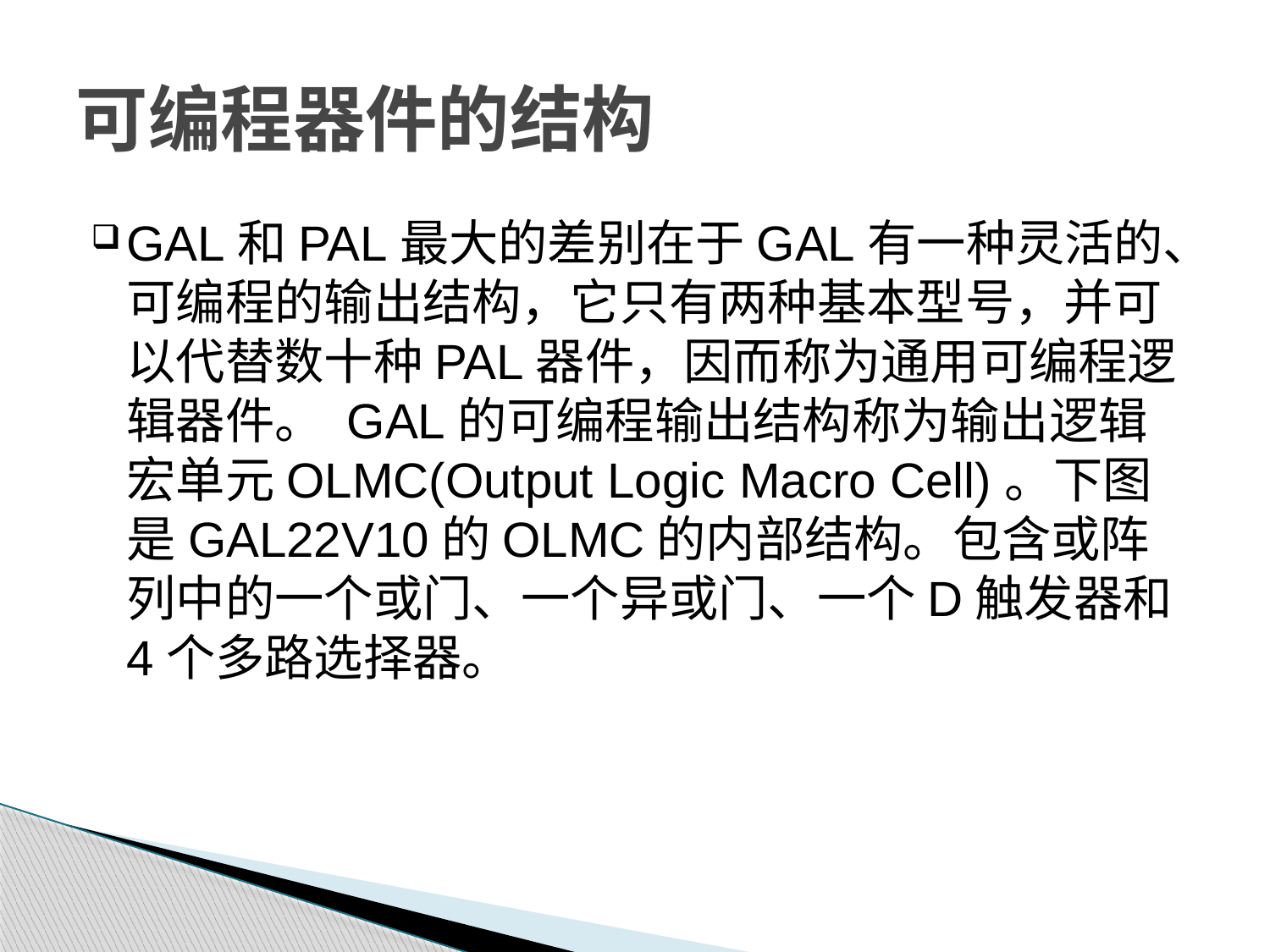

# 可编程器件的结构
GAL和PAL最大的差别在于GAL有一种灵活的、可编程的输出结构，它只有两种基本型号，并可以代替数十种PAL器件，因而称为通用可编程逻辑器件。 GAL的可编程输出结构称为输出逻辑宏单元OLMC(Output Logic Macro Cell)。下图是GAL22V10的OLMC的内部结构。包含或阵列中的一个或门、一个异或门、一个D触发器和4个多路选择器。